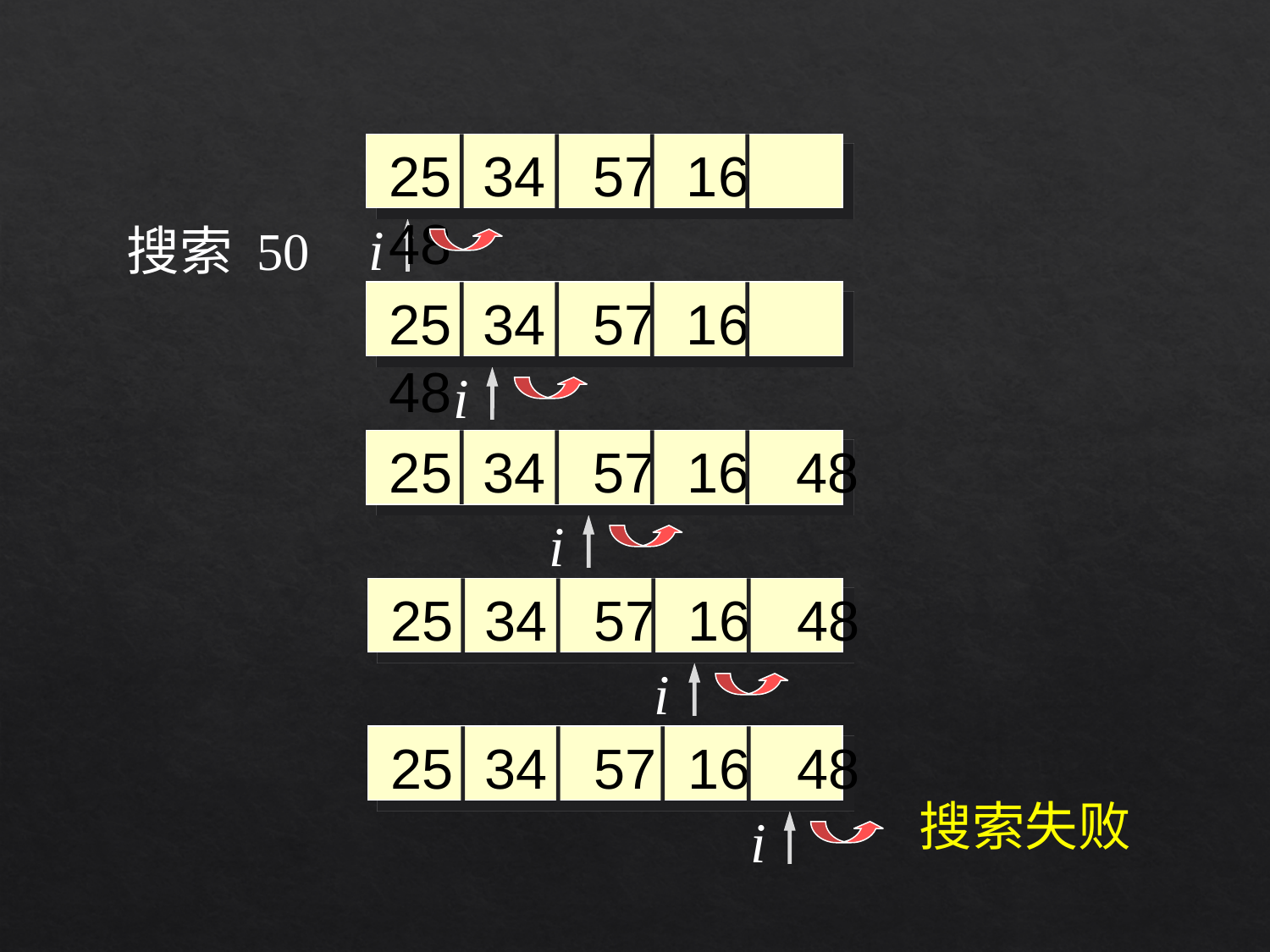

25  34   57  16   48

i
搜索 50

25  34   57  16   48

i

25  34   57  16   48

i

25  34   57  16   48

i

25  34   57  16   48

搜索失败
i